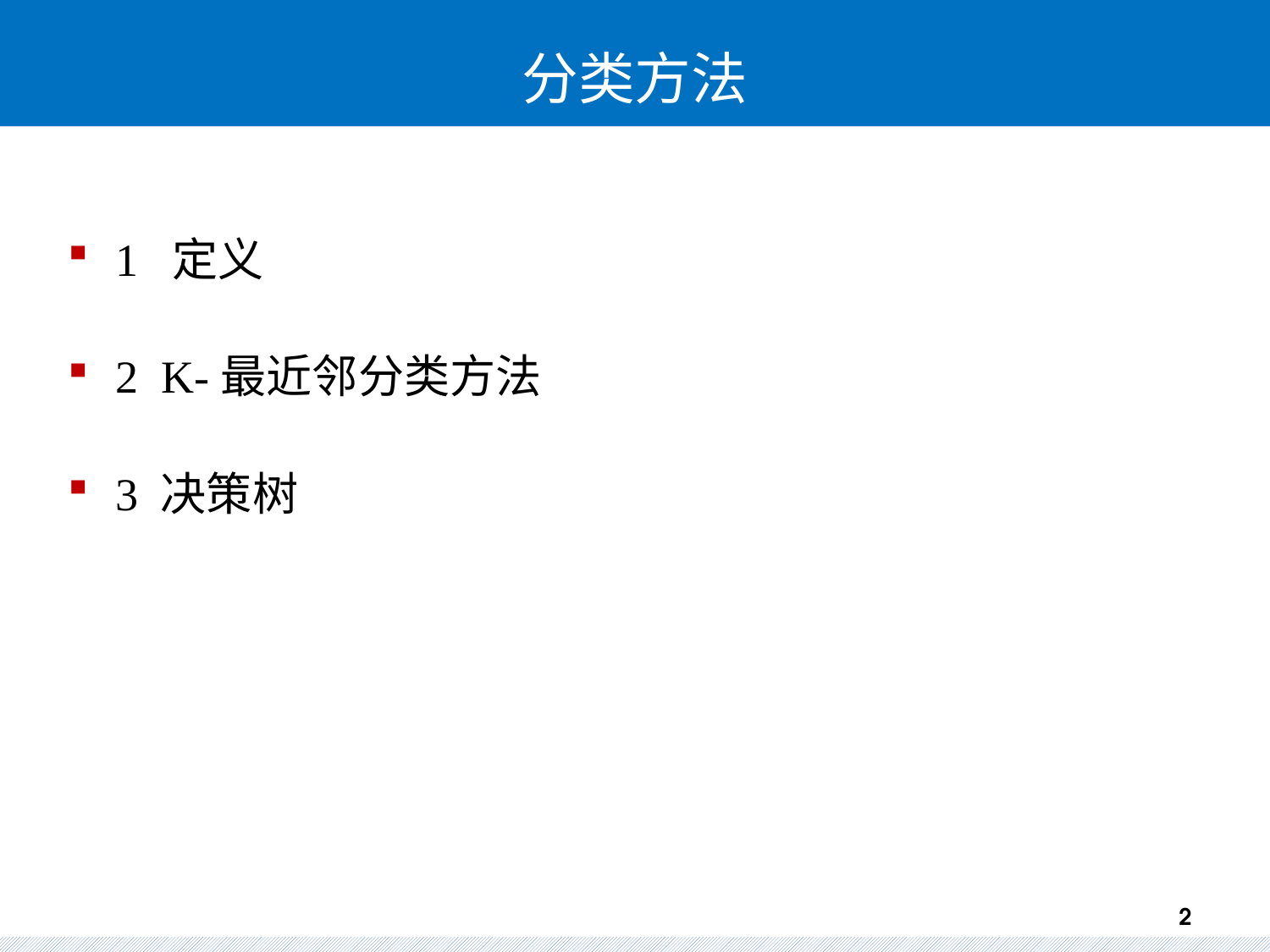

# 分类方法

1  定义

2  K-最近邻分类方法

3 决策树